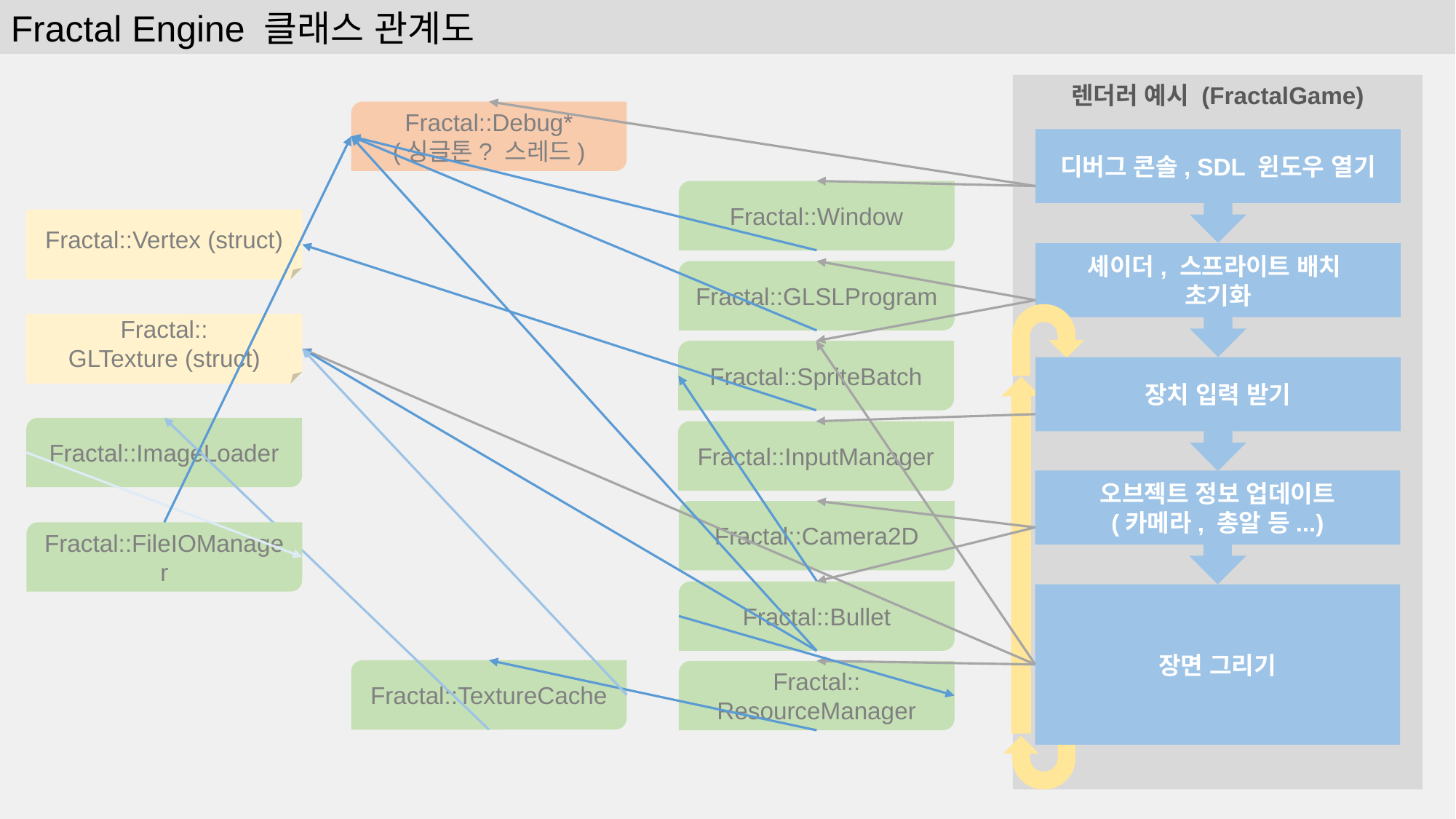

Fractal Engine 클래스 관계도

렌더러 예시 (FractalGame)
Fractal::Debug*
(싱글톤? 스레드)
디버그 콘솔, SDL 윈도우 열기
Fractal::Window
Fractal::Vertex (struct)
셰이더, 스프라이트 배치
초기화
Fractal::GLSLProgram

Fractal::
GLTexture (struct)
Fractal::SpriteBatch
장치 입력 받기
Fractal::ImageLoader
Fractal::InputManager
오브젝트 정보 업데이트
(카메라, 총알 등...)
Fractal::Camera2D
Fractal::FileIOManager
Fractal::Bullet
장면 그리기
Fractal::TextureCache
Fractal::
ResourceManager